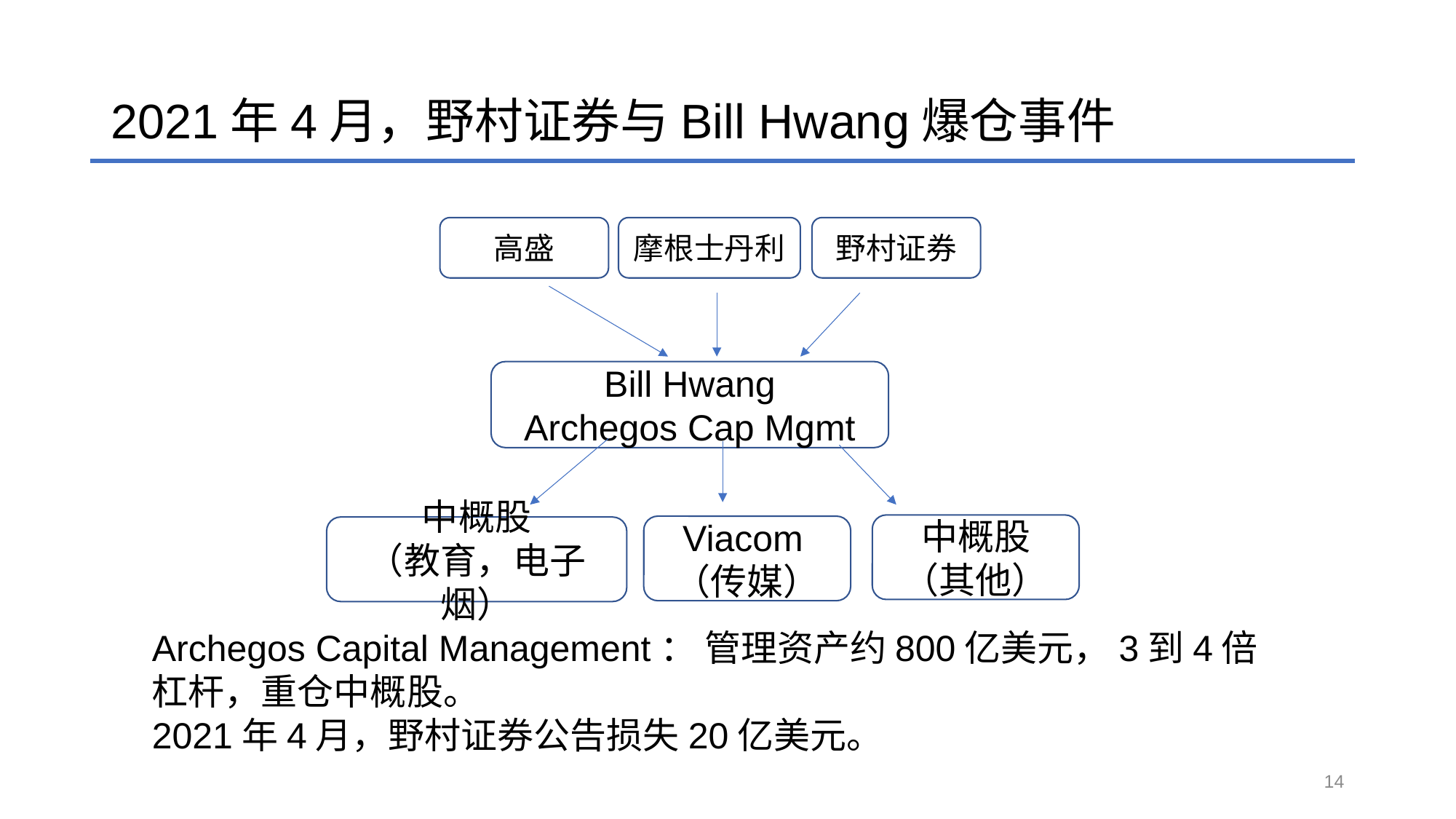

# 2021年4月，野村证券与Bill Hwang爆仓事件
摩根士丹利
野村证券
高盛
Bill Hwang
Archegos Cap Mgmt
中概股
（其他）
Viacom（传媒）
中概股
（教育，电子烟）
Archegos Capital Management： 管理资产约800亿美元，3到4倍杠杆，重仓中概股。
2021年4月，野村证券公告损失20亿美元。
14